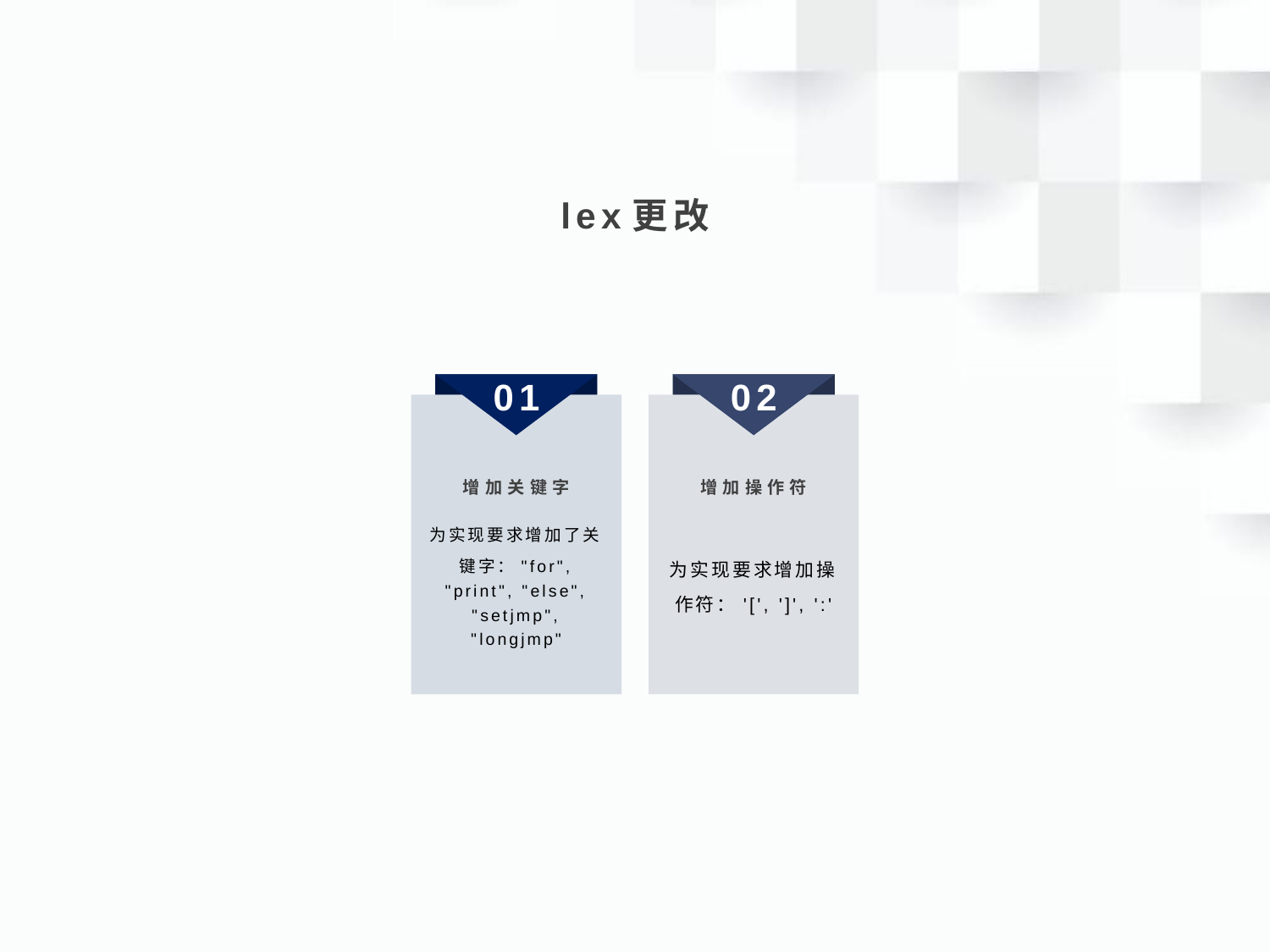

lex更改
01
02

增加关键字
增加操作符
为实现要求增加了关键字："for", "print", "else", "setjmp", "longjmp"
为实现要求增加操作符：'[', ']', ':'